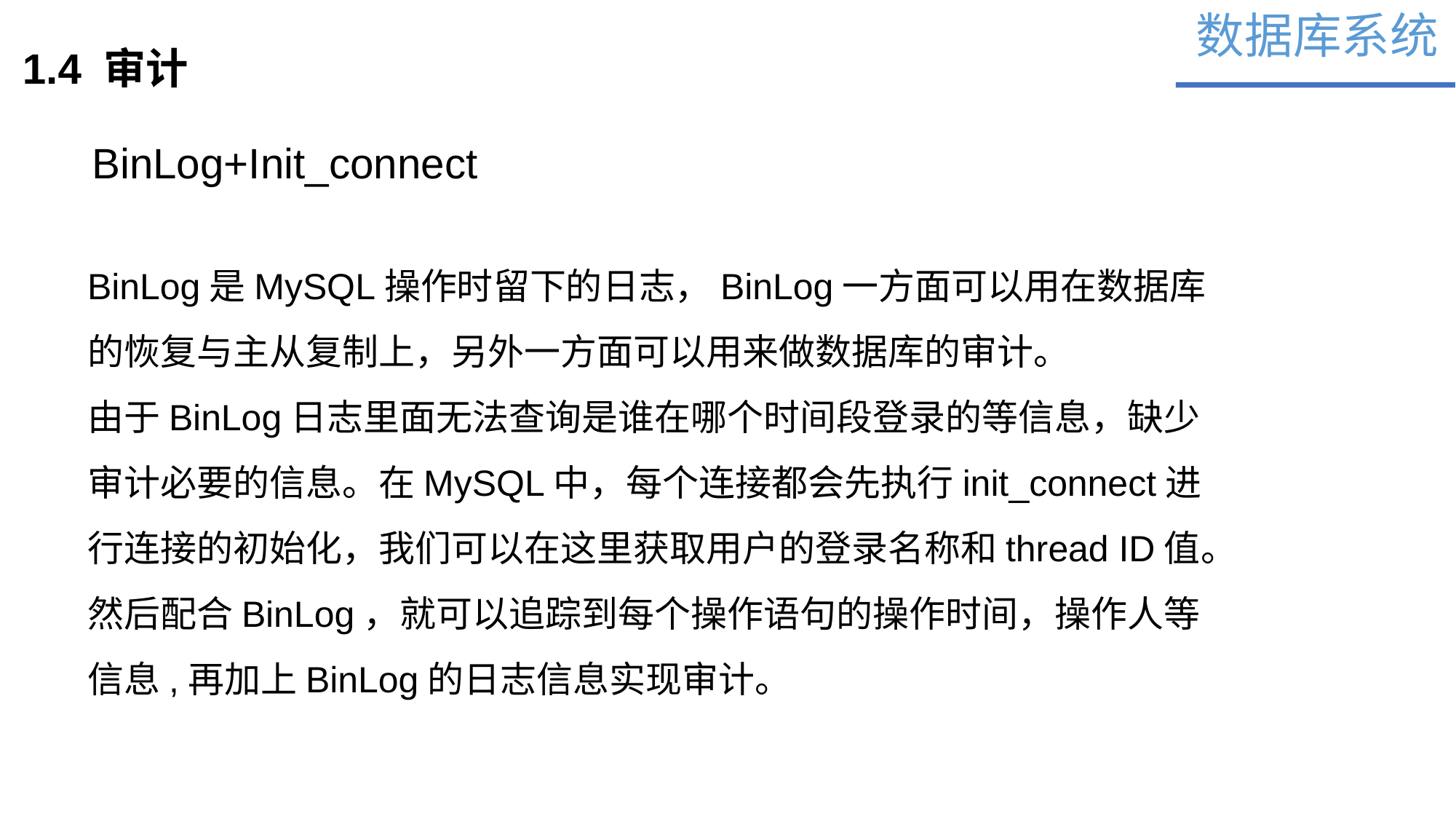

数据库系统
1.4 审计

BinLog+Init_connect
BinLog是MySQL操作时留下的日志，BinLog一方面可以用在数据库的恢复与主从复制上，另外一方面可以用来做数据库的审计。
由于BinLog日志里面无法查询是谁在哪个时间段登录的等信息，缺少审计必要的信息。在MySQL中，每个连接都会先执行init_connect进行连接的初始化，我们可以在这里获取用户的登录名称和thread ID值。然后配合BinLog，就可以追踪到每个操作语句的操作时间，操作人等信息,再加上BinLog的日志信息实现审计。